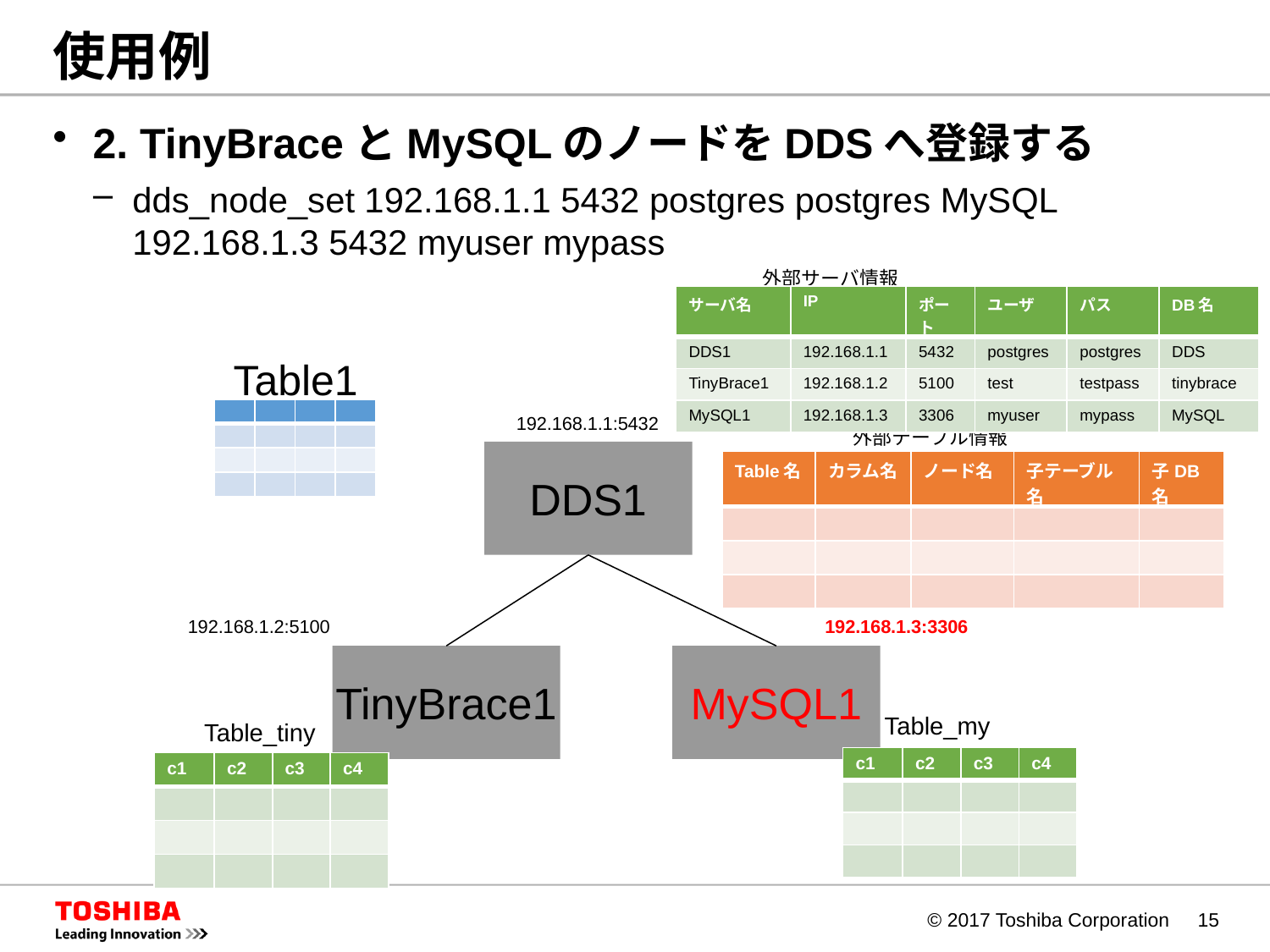

# 使用例
2. TinyBraceとMySQLのノードをDDSへ登録する
dds_node_set 192.168.1.1 5432 postgres postgres MySQL 192.168.1.3 5432 myuser mypass

外部サーバ情報
| サーバ名 | IP | ポート | ユーザ | パス | DB名 |
| --- | --- | --- | --- | --- | --- |
| DDS1 | 192.168.1.1 | 5432 | postgres | postgres | DDS |
| TinyBrace1 | 192.168.1.2 | 5100 | test | testpass | tinybrace |
| MySQL1 | 192.168.1.3 | 3306 | myuser | mypass | MySQL |
Table1
|  |  |  |  |
| --- | --- | --- | --- |
|  |  |  |  |
|  |  |  |  |
|  |  |  |  |
192.168.1.1:5432
外部テーブル情報
DDS1
| Table名 | カラム名 | ノード名 | 子テーブル名 | 子DB名 |
| --- | --- | --- | --- | --- |
|  |  |  |  |  |
|  |  |  |  |  |
|  |  |  |  |  |
192.168.1.3:3306
192.168.1.2:5100
TinyBrace1
MySQL1
Table_my
Table_tiny
| c1 | c2 | c3 | c4 |
| --- | --- | --- | --- |
|  |  |  |  |
|  |  |  |  |
|  |  |  |  |
| c1 | c2 | c3 | c4 |
| --- | --- | --- | --- |
|  |  |  |  |
|  |  |  |  |
|  |  |  |  |